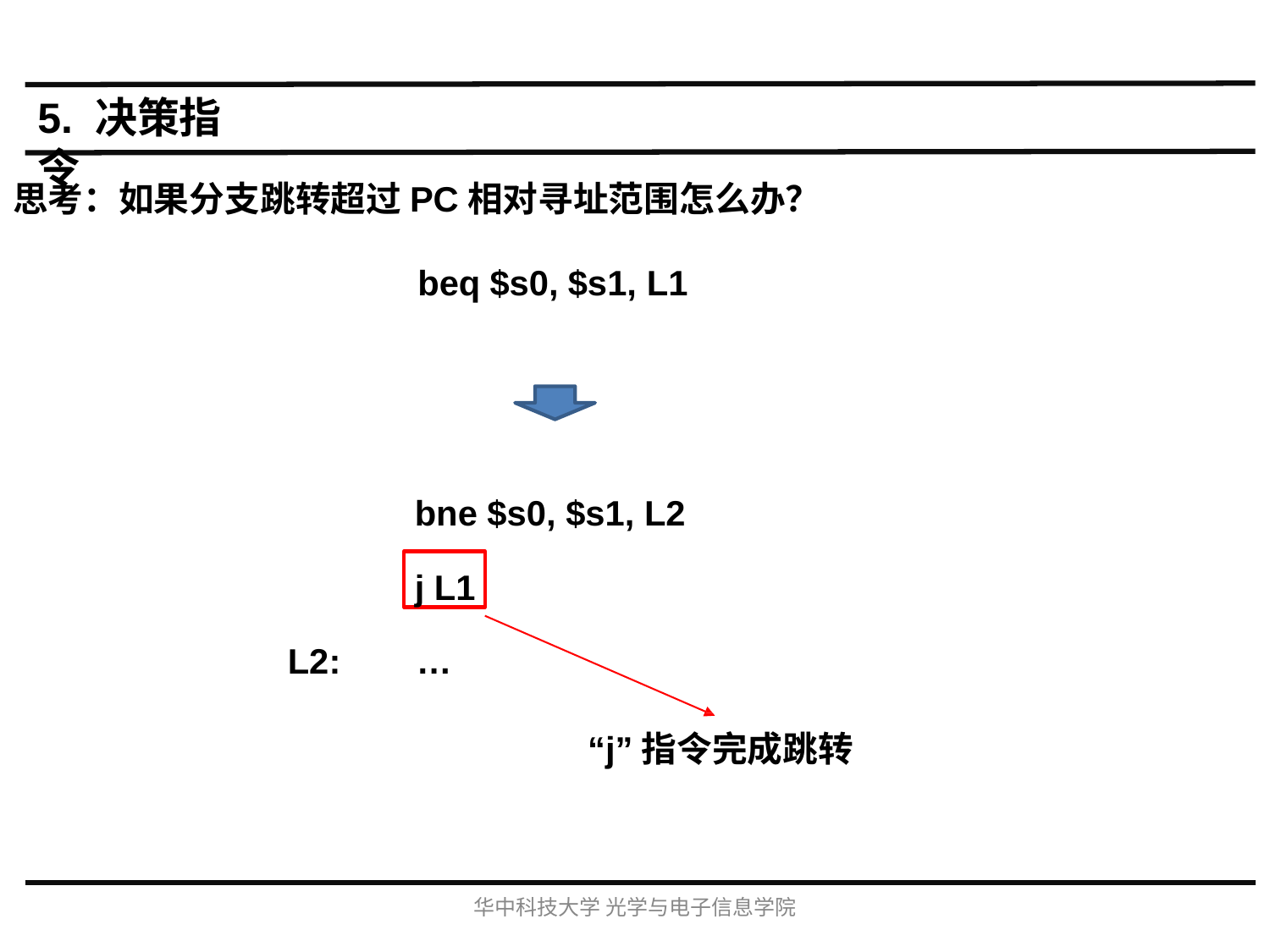

# 5. 决策指令
思考：如果分支跳转超过PC相对寻址范围怎么办？

beq $s0, $s1, L1

bne $s0, $s1, L2
j L1

L2:	…

“j”指令完成跳转
华中科技大学光学与电子信息学院